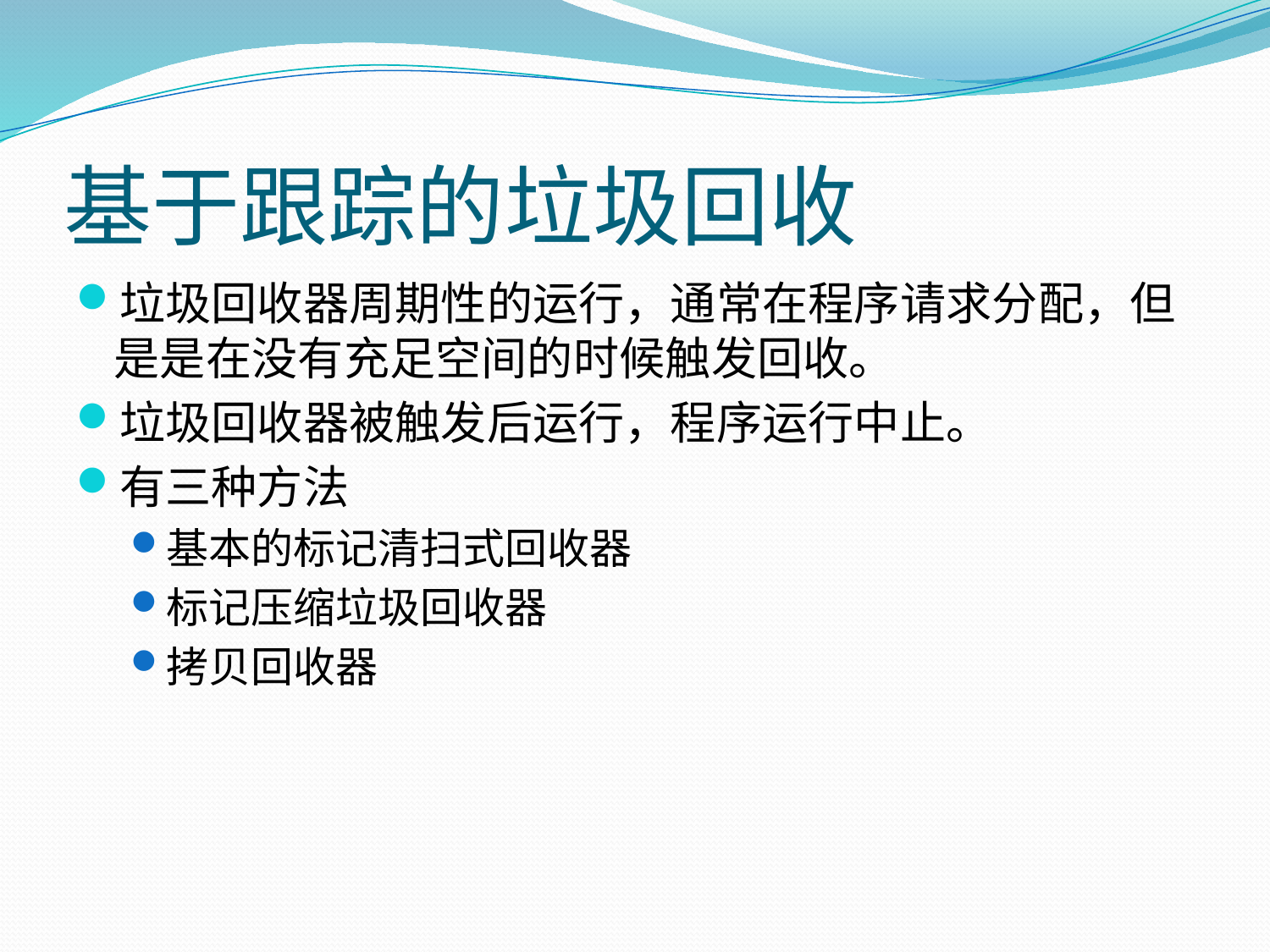

# 基于跟踪的垃圾回收
垃圾回收器周期性的运行，通常在程序请求分配，但是是在没有充足空间的时候触发回收。
垃圾回收器被触发后运行，程序运行中止。
有三种方法
基本的标记清扫式回收器
标记压缩垃圾回收器
拷贝回收器